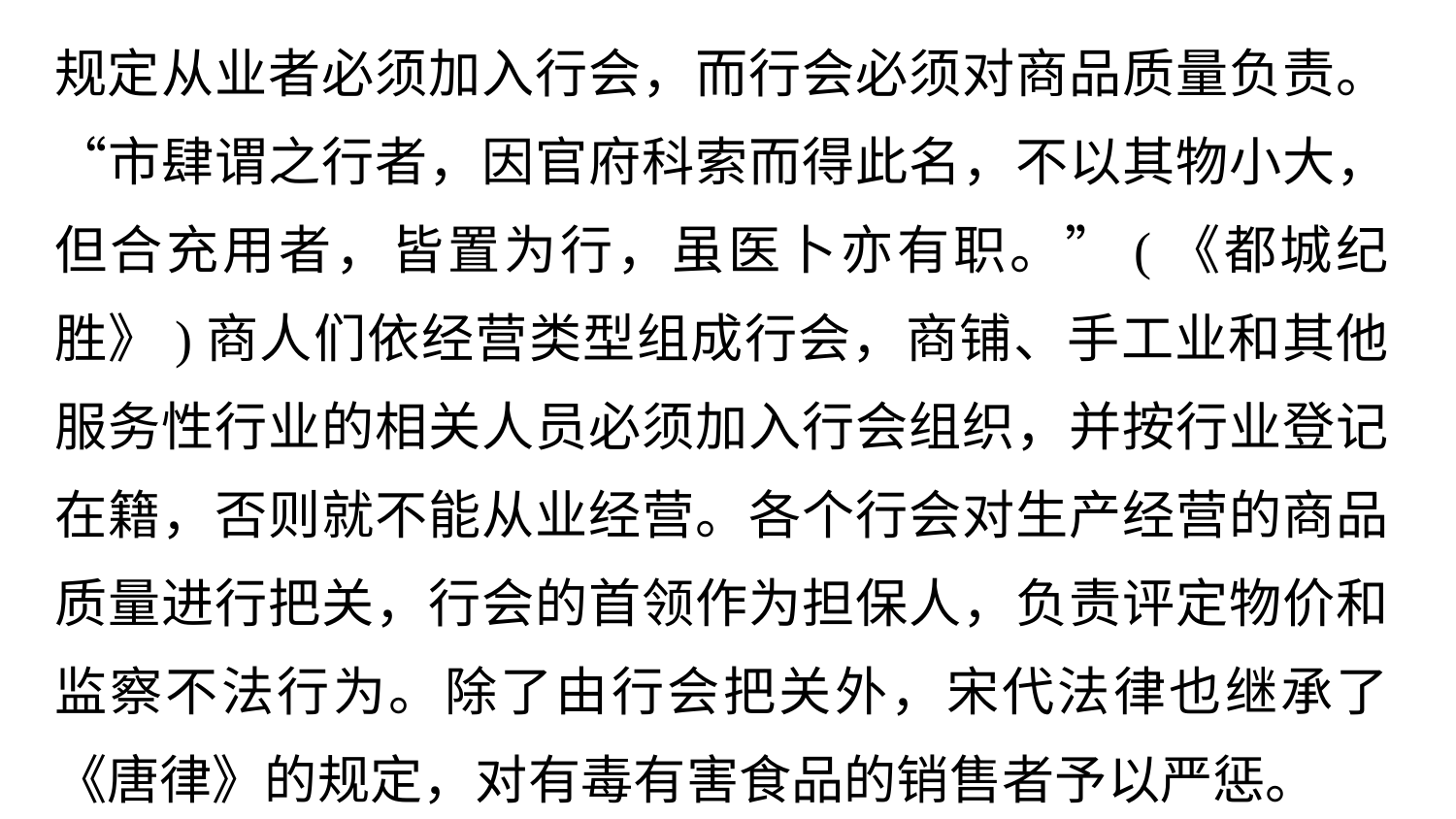

规定从业者必须加入行会，而行会必须对商品质量负责。“市肆谓之行者，因官府科索而得此名，不以其物小大，但合充用者，皆置为行，虽医卜亦有职。”(《都城纪胜》)商人们依经营类型组成行会，商铺、手工业和其他服务性行业的相关人员必须加入行会组织，并按行业登记在籍，否则就不能从业经营。各个行会对生产经营的商品质量进行把关，行会的首领作为担保人，负责评定物价和监察不法行为。除了由行会把关外，宋代法律也继承了《唐律》的规定，对有毒有害食品的销售者予以严惩。